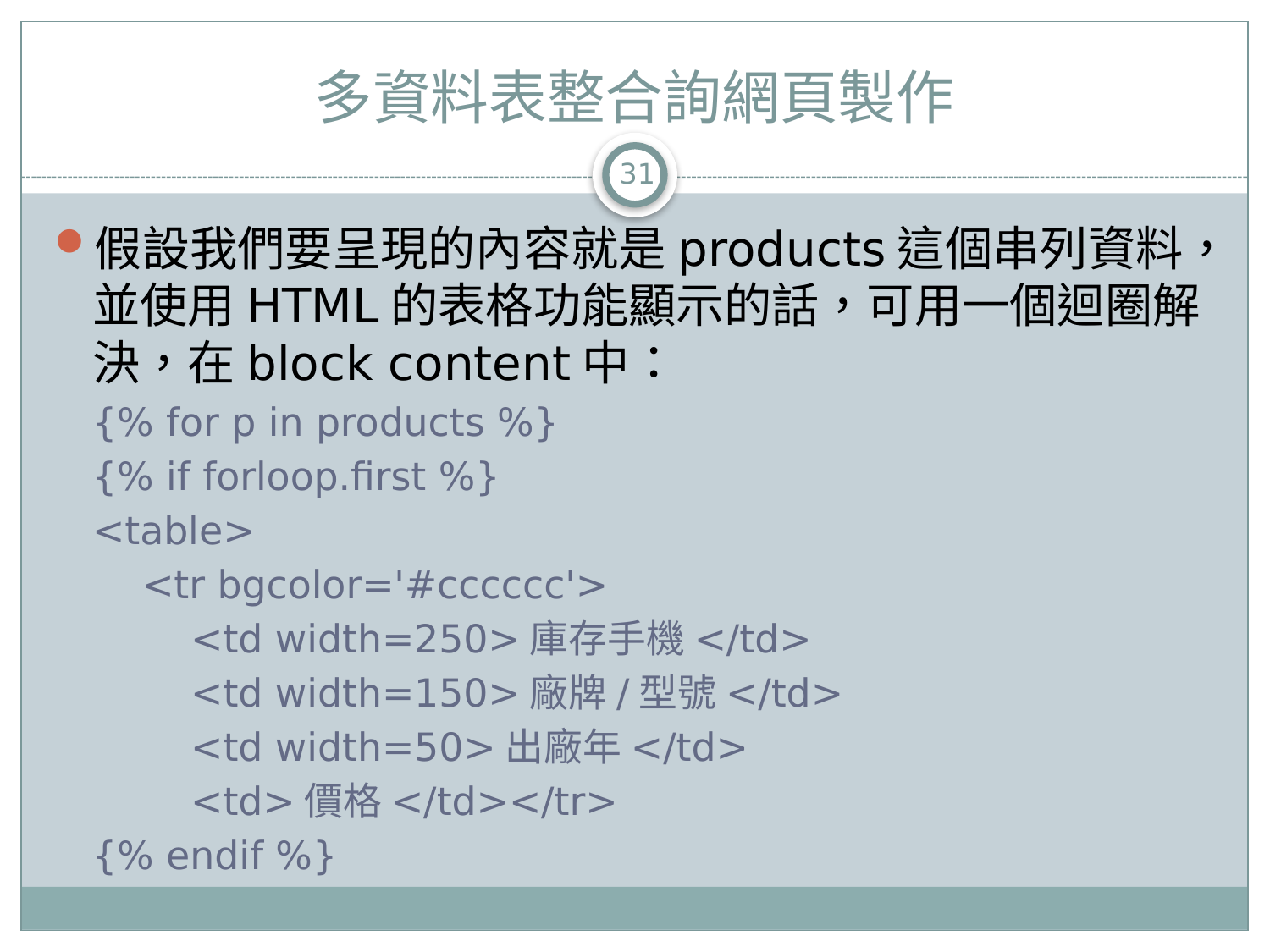

# 多資料表整合詢網頁製作
31
假設我們要呈現的內容就是products這個串列資料，並使用HTML的表格功能顯示的話，可用一個迴圈解決，在block content中：
{% for p in products %}
{% if forloop.first %}
<table>
    <tr bgcolor='#cccccc'>
        <td width=250>庫存手機</td>
        <td width=150>廠牌/型號</td>
        <td width=50>出廠年</td>
        <td>價格</td></tr>
{% endif %}